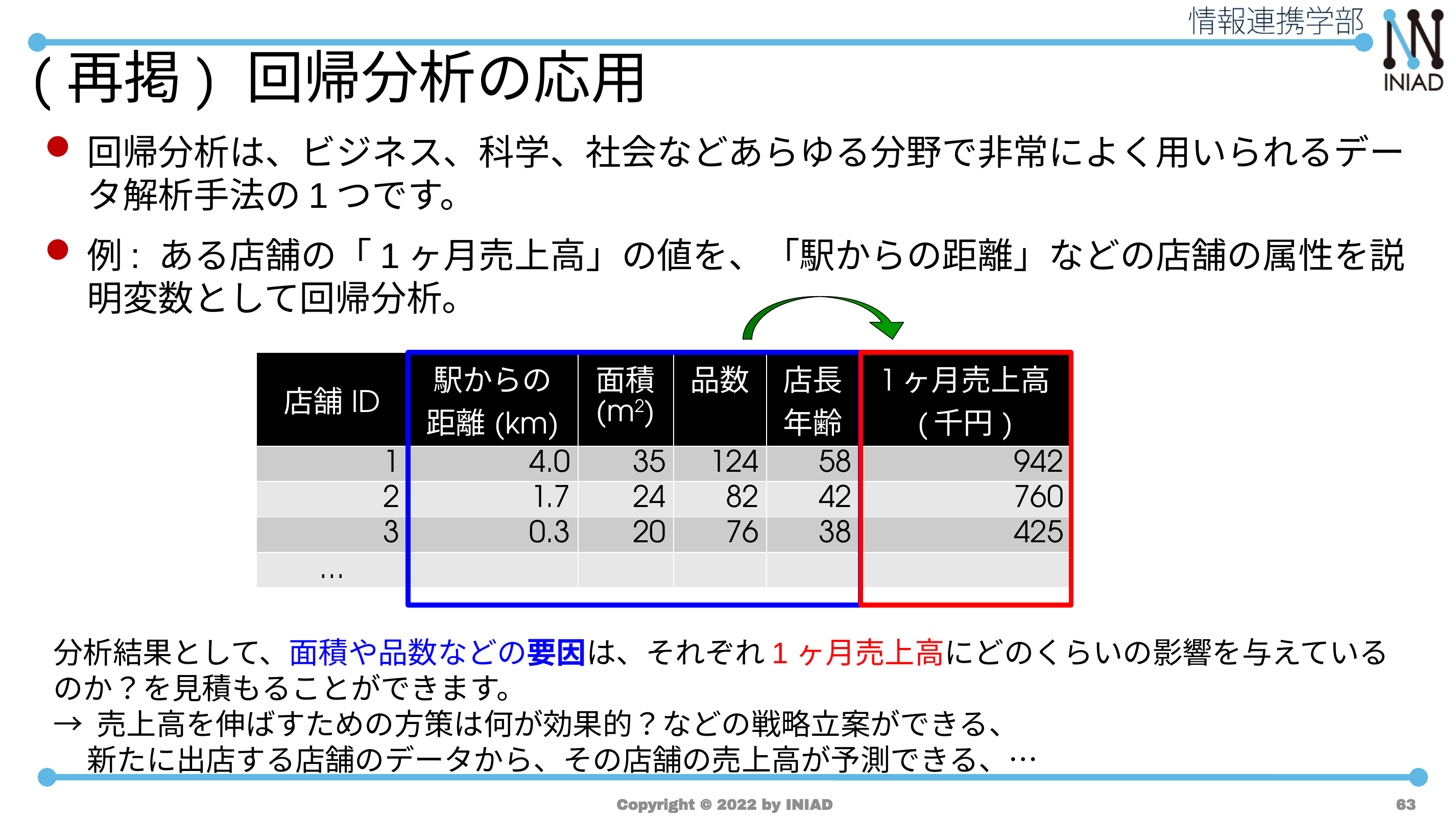

# (再掲) 回帰分析の応用
回帰分析は、ビジネス、科学、社会などあらゆる分野で非常によく用いられるデータ解析手法の1つです。
例: ある店舗の「1ヶ月売上高」の値を、「駅からの距離」などの店舗の属性を説明変数として回帰分析。

| 店舗ID | 駅からの 距離(km) | 面積 (m2) | 品数 | 店長 年齢 | 1ヶ月売上高 (千円) |
| --- | --- | --- | --- | --- | --- |
| 1 | 4.0 | 35 | 124 | 58 | 942 |
| 2 | 1.7 | 24 | 82 | 42 | 760 |
| 3 | 0.3 | 20 | 76 | 38 | 425 |
| … |  |  |  |  |  |

分析結果として、面積や品数などの要因は、それぞれ1ヶ月売上高にどのくらいの影響を与えているのか？を見積もることができます。
→ 売上高を伸ばすための方策は何が効果的？などの戦略立案ができる、
    新たに出店する店舗のデータから、その店舗の売上高が予測できる、…
Copyright © 2022 by INIAD
63